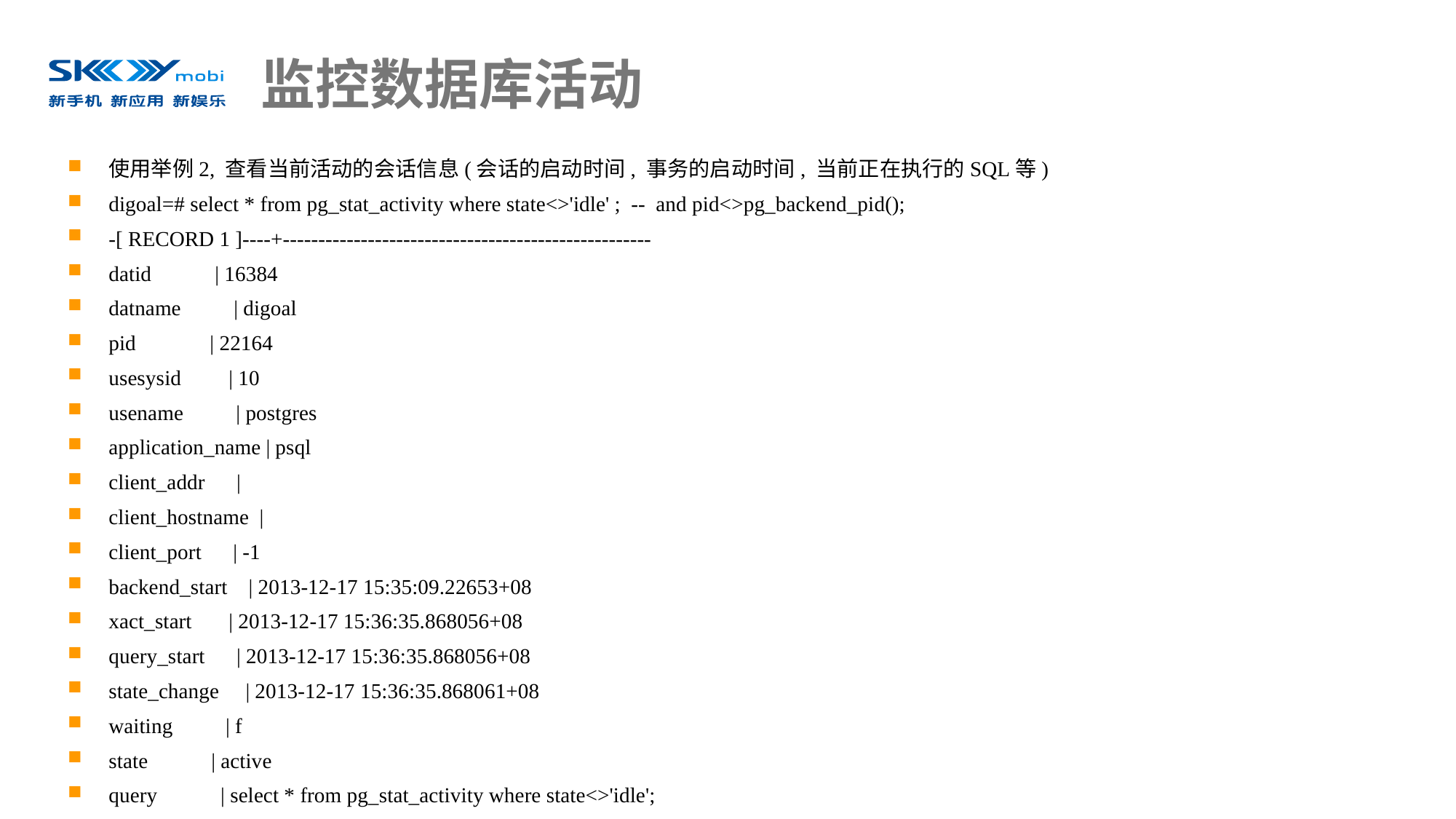

# 监控数据库活动
使用举例2, 查看当前活动的会话信息(会话的启动时间, 事务的启动时间, 当前正在执行的SQL等)
digoal=# select * from pg_stat_activity where state<>'idle' ;  --  and pid<>pg_backend_pid();
-[ RECORD 1 ]----+----------------------------------------------------
datid            | 16384
datname          | digoal
pid              | 22164
usesysid         | 10
usename          | postgres
application_name | psql
client_addr      |
client_hostname  |
client_port      | -1
backend_start    | 2013-12-17 15:35:09.22653+08
xact_start       | 2013-12-17 15:36:35.868056+08
query_start      | 2013-12-17 15:36:35.868056+08
state_change     | 2013-12-17 15:36:35.868061+08
waiting          | f
state            | active
query            | select * from pg_stat_activity where state<>'idle';